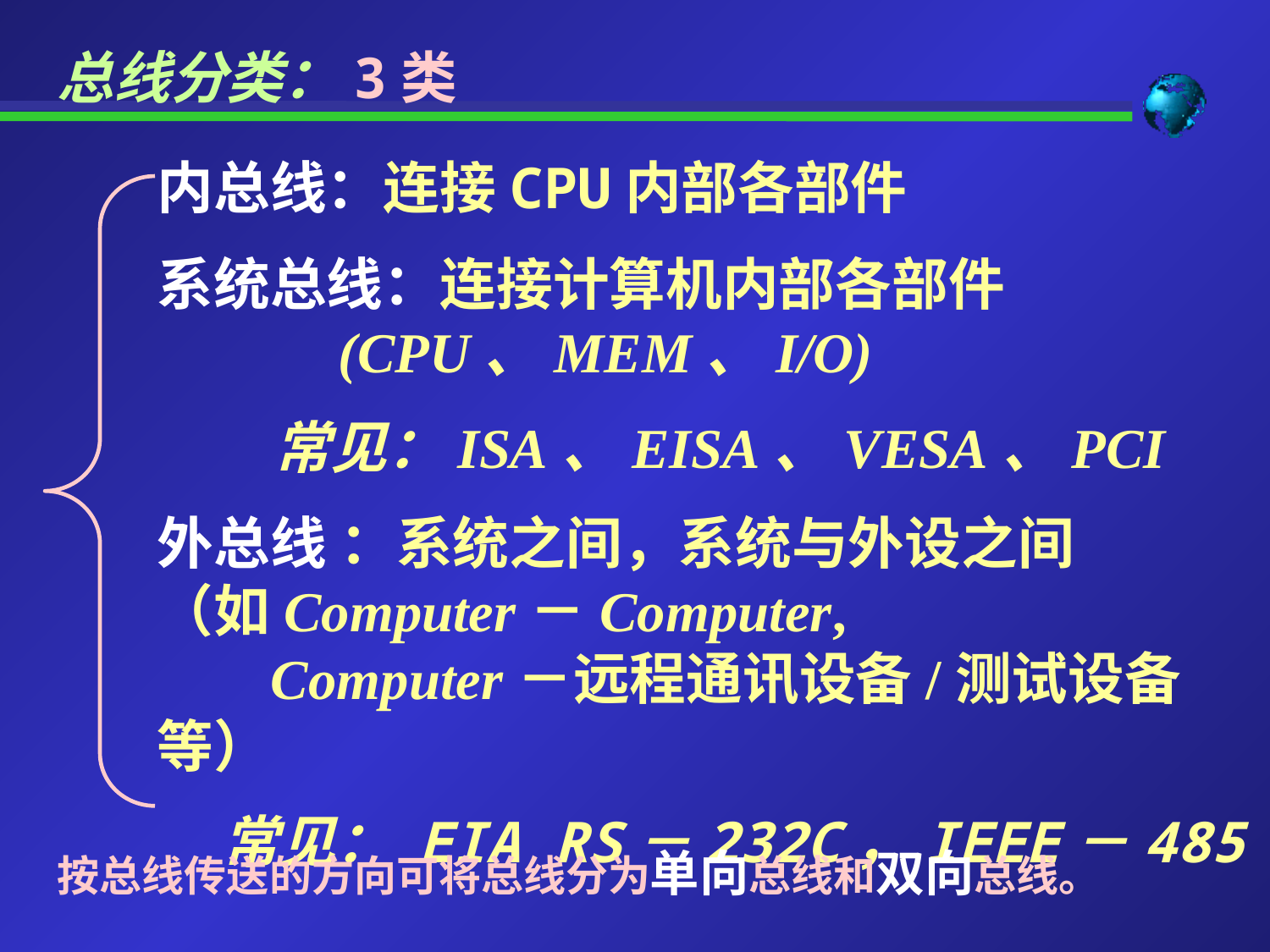

总线分类：3类
内总线：连接CPU内部各部件
系统总线：连接计算机内部各部件
             (CPU、MEM、I/O)
        常见：ISA、EISA、VESA、PCI
外总线 ：系统之间，系统与外设之间
（如Computer－Computer,
        Computer－远程通讯设备/测试设备等）
    常见： EIA RS－232C，IEEE－485

按总线传送的方向可将总线分为单向总线和双向总线。
13